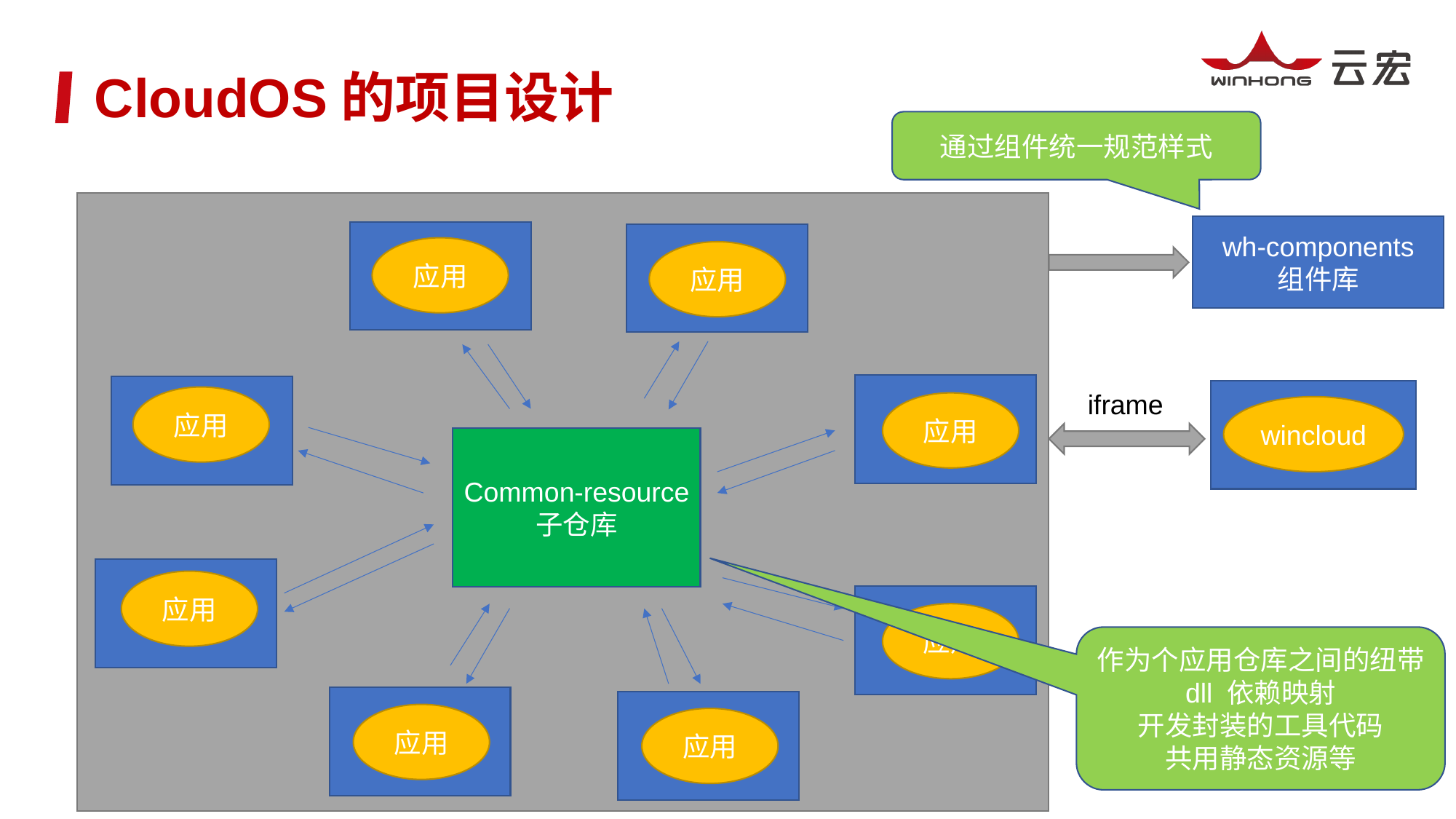

CloudOS的项目设计

通过组件统一规范样式

wh-components
组件库

应用
应用

iframe
应用
应用
wincloud

Common-resource
子仓库

应用

应用
作为个应用仓库之间的纽带
dll 依赖映射
开发封装的工具代码
共用静态资源等

应用
应用